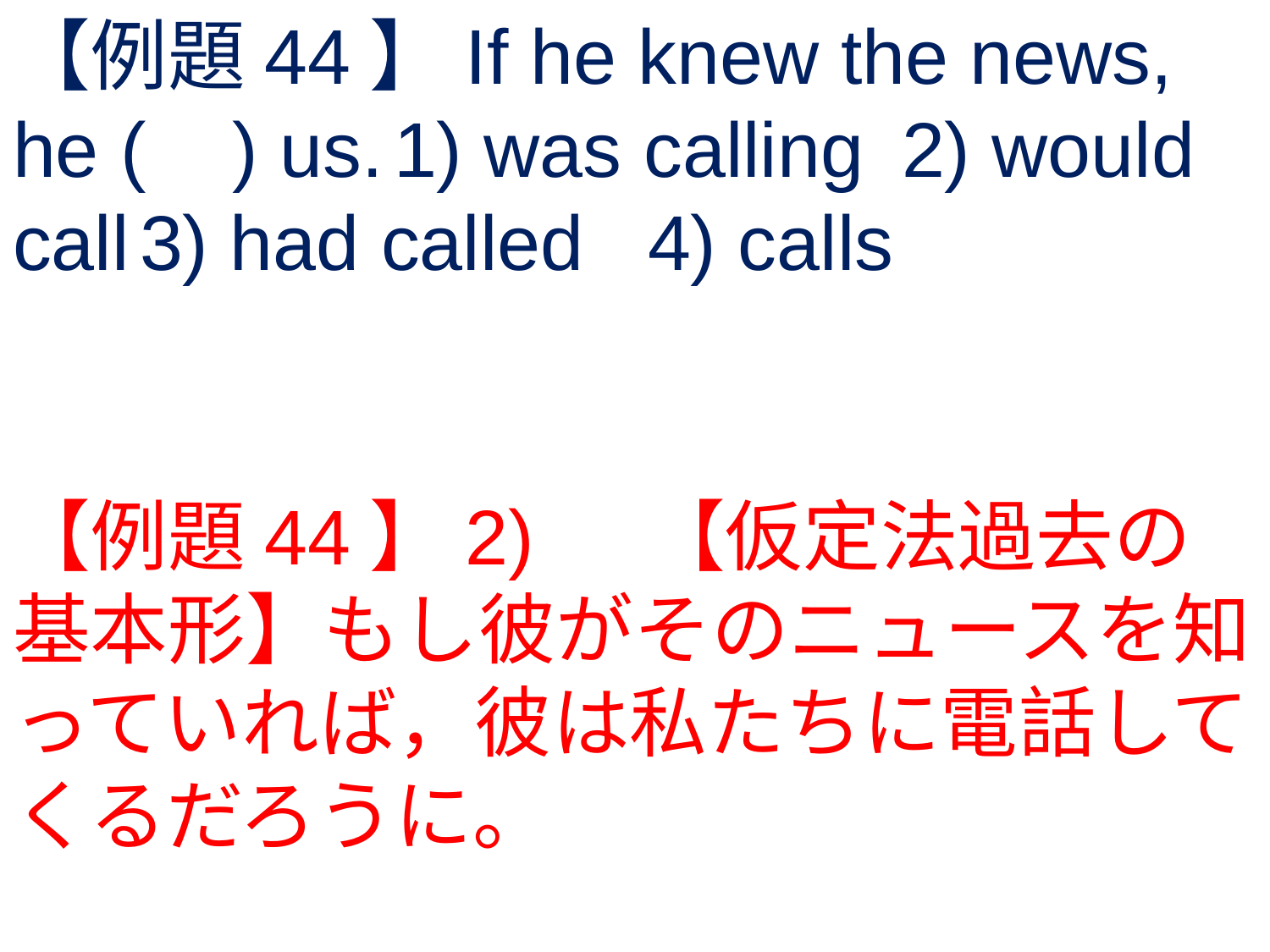

# 【例題44】If he knew the news, he (    ) us.	1) was calling	2) would call	3) had called	4) calls
【例題44】2) 	【仮定法過去の基本形】もし彼がそのニュースを知っていれば，彼は私たちに電話してくるだろうに。